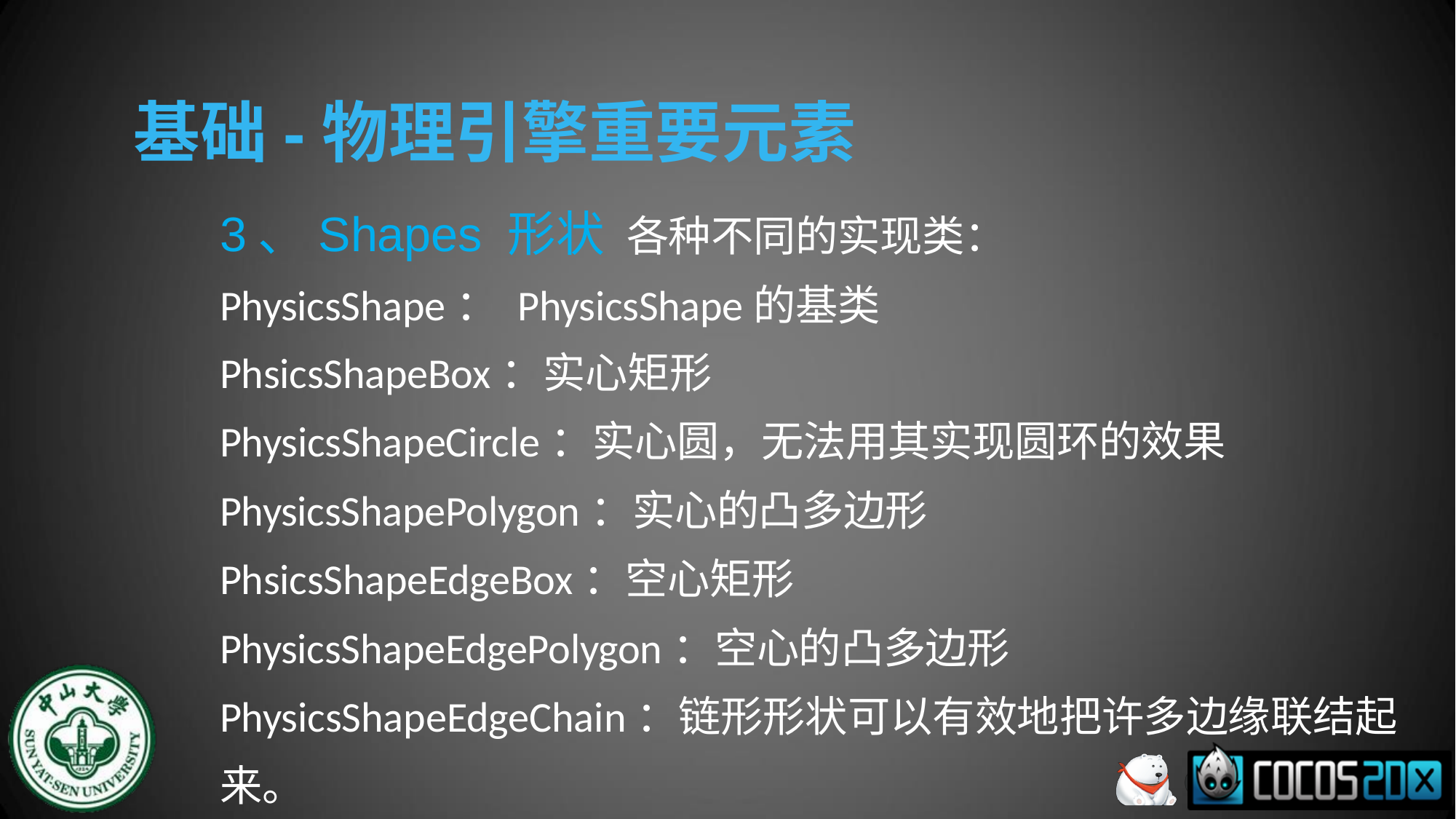

# 基础-物理引擎重要元素
3、Shapes 形状  各种不同的实现类：  PhysicsShape： PhysicsShape的基类
PhsicsShapeBox：实心矩形
PhysicsShapeCircle：实心圆，无法用其实现圆环的效果
PhysicsShapePolygon：实心的凸多边形
PhsicsShapeEdgeBox：空心矩形
PhysicsShapeEdgePolygon：空心的凸多边形
PhysicsShapeEdgeChain：链形形状可以有效地把许多边缘联结起来。